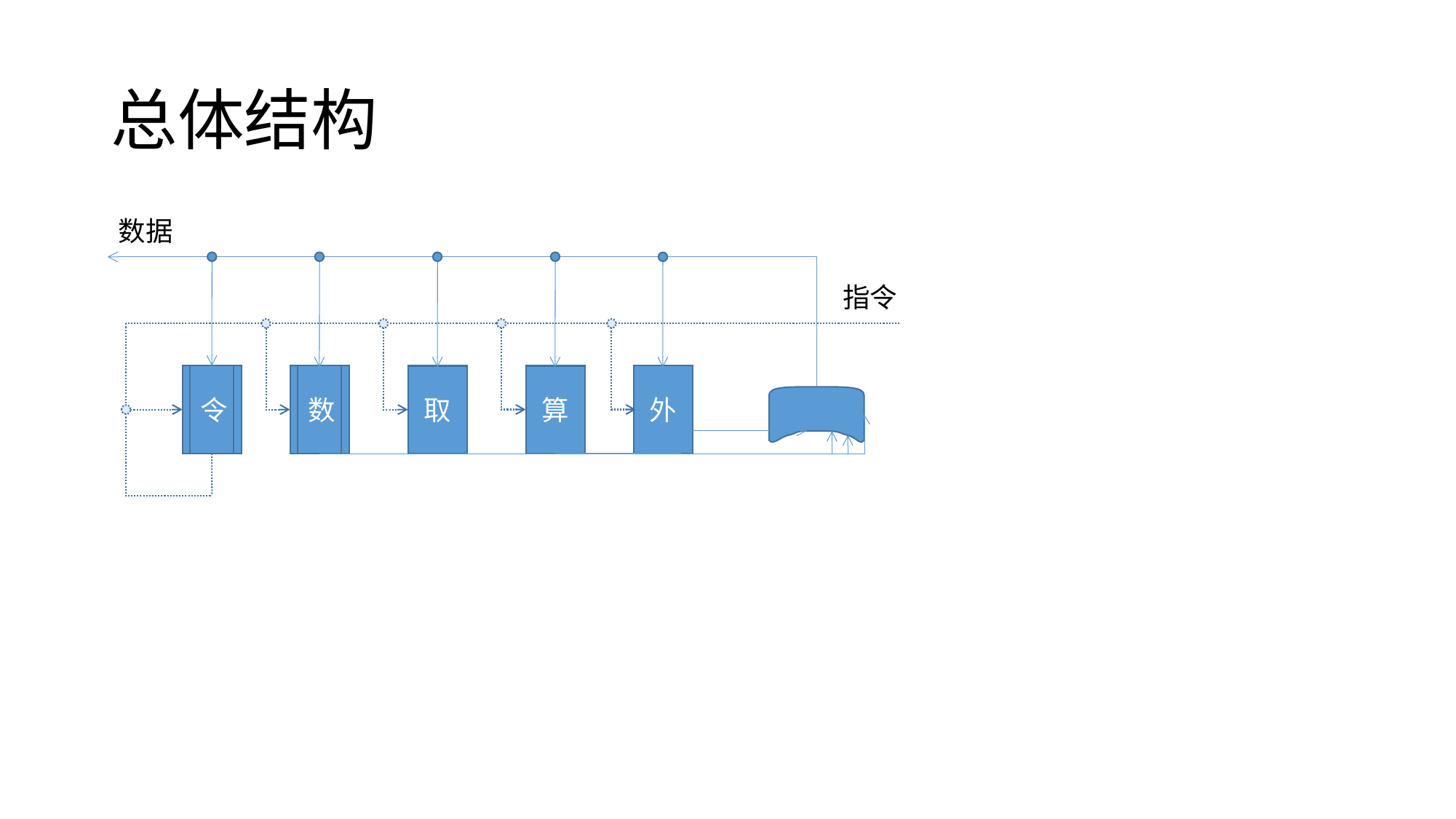

# 总体结构
数据

指令

令
数
外
取
算